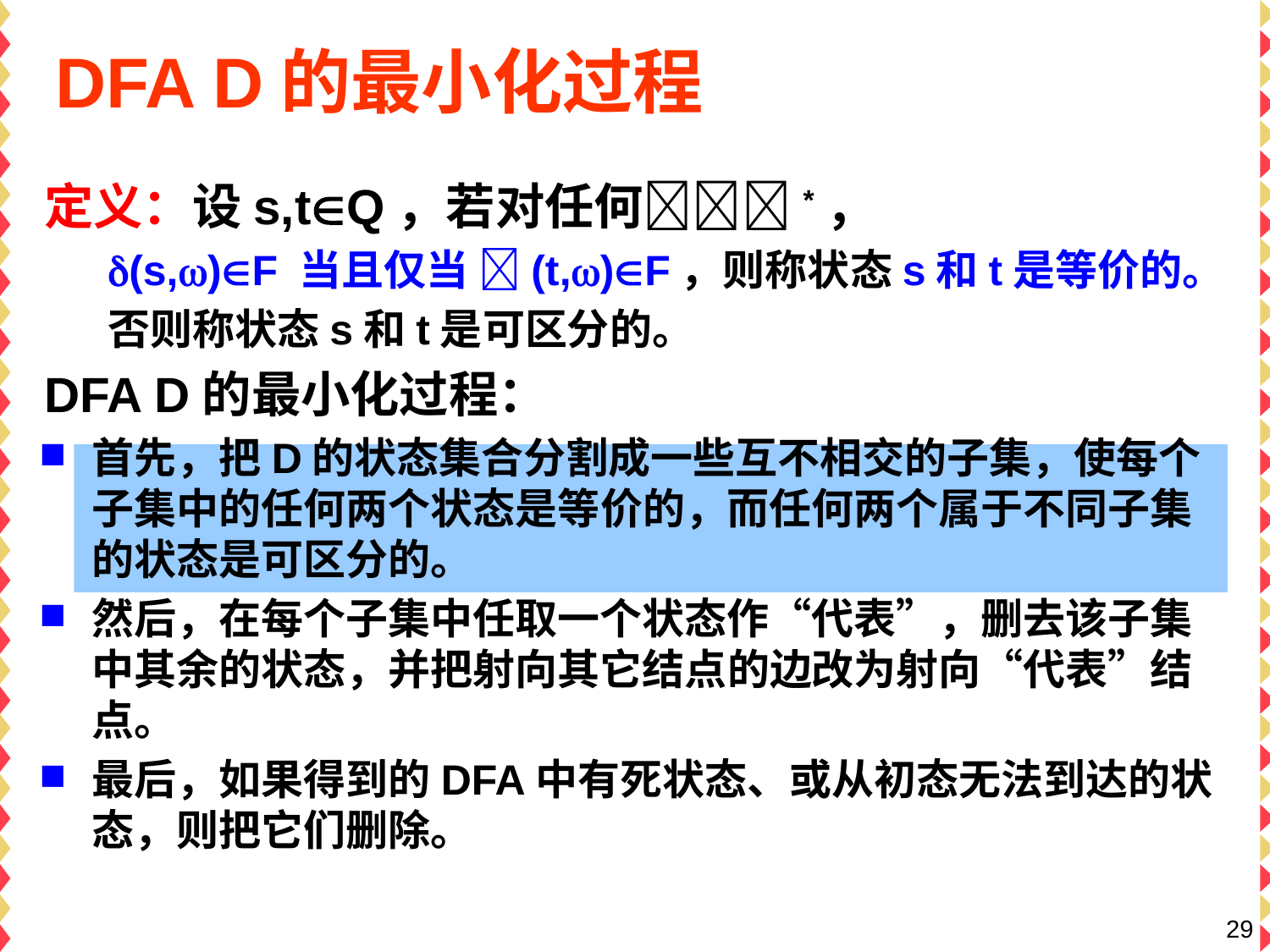

# DFA D的最小化过程
定义：设s,t∈Q，若对任何ω∈∑*，
δ(s,ω)∈F 当且仅当 δ(t,ω)∈F，则称状态s和t是等价的。
否则称状态s和t是可区分的。
DFA D的最小化过程：
首先，把D的状态集合分割成一些互不相交的子集，使每个子集中的任何两个状态是等价的，而任何两个属于不同子集的状态是可区分的。
然后，在每个子集中任取一个状态作“代表”，删去该子集中其余的状态，并把射向其它结点的边改为射向“代表”结点。
最后，如果得到的DFA中有死状态、或从初态无法到达的状态，则把它们删除。

29